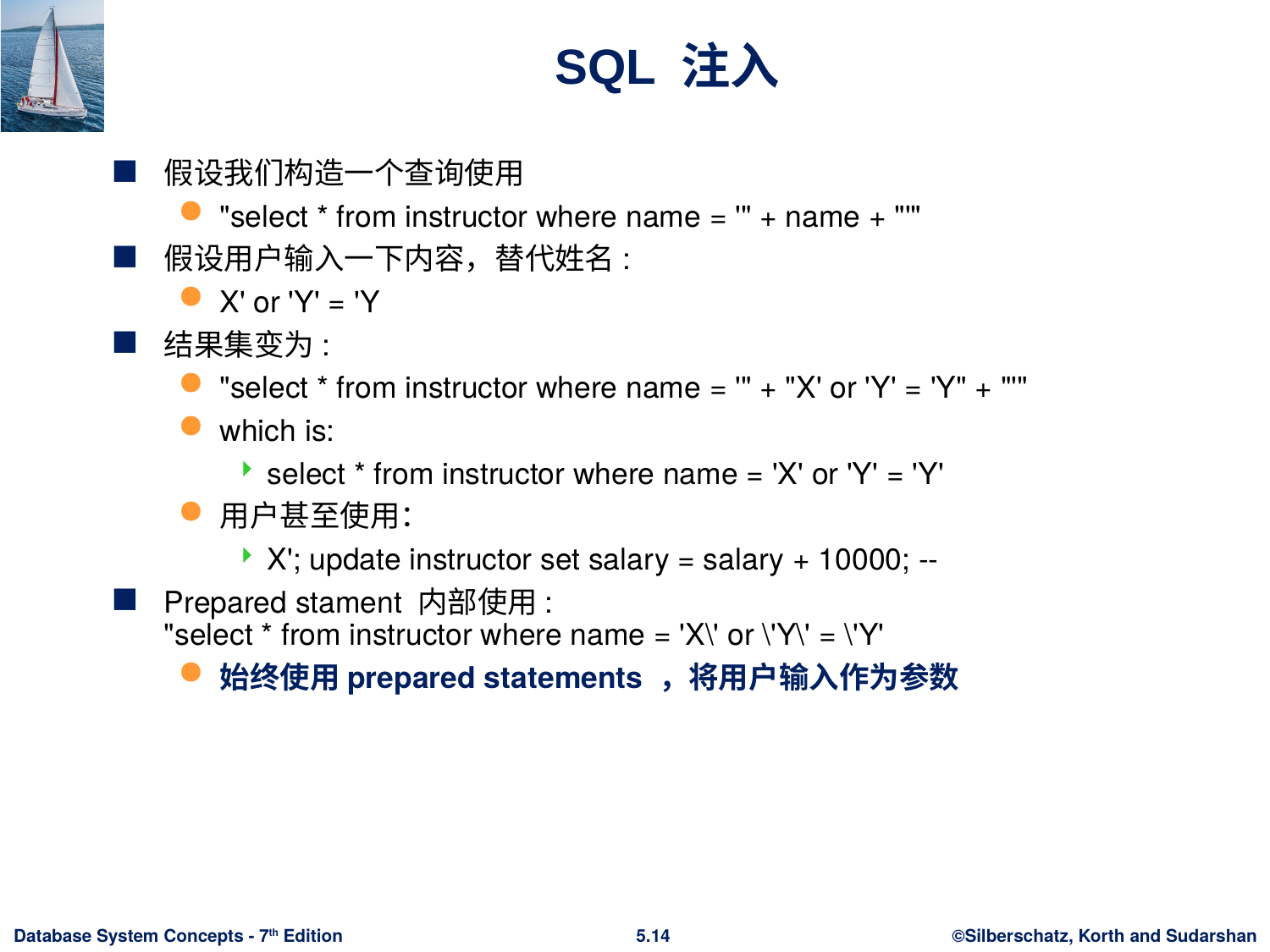

# SQL 注入
假设我们构造一个查询使用
"select * from instructor where name = '" + name + "'"
假设用户输入一下内容，替代姓名:
X' or 'Y' = 'Y
结果集变为:
"select * from instructor where name = '" + "X' or 'Y' = 'Y" + "'"
which is:
select * from instructor where name = 'X' or 'Y' = 'Y'
用户甚至使用：
X'; update instructor set salary = salary + 10000; --
Prepared stament 内部使用:
"select * from instructor where name = 'X\' or \'Y\' = \'Y'
始终使用prepared statements ，将用户输入作为参数